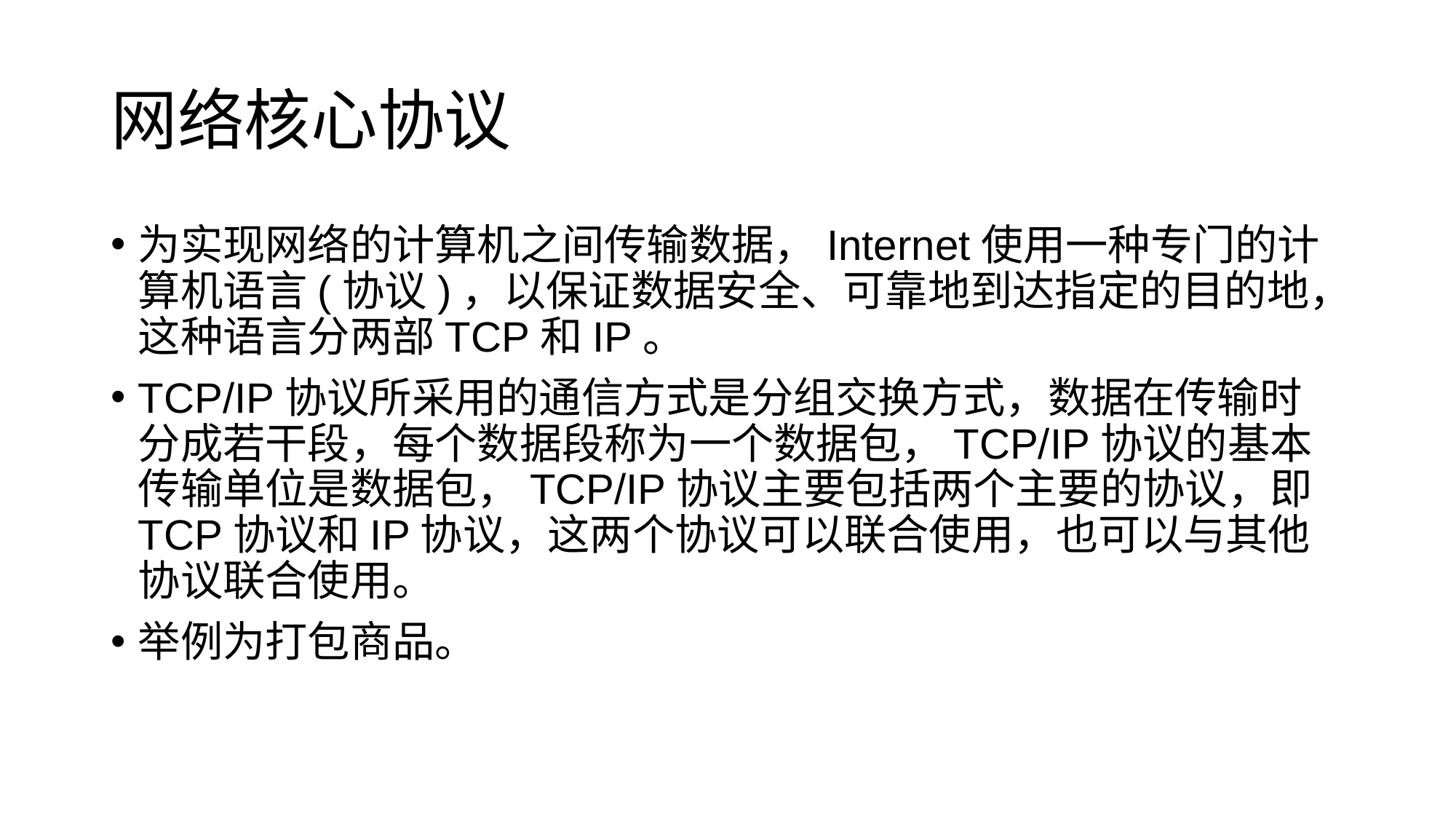

# 网络核心协议
为实现网络的计算机之间传输数据，Internet使用一种专门的计算机语言(协议)，以保证数据安全、可靠地到达指定的目的地，这种语言分两部TCP和IP。
TCP/IP协议所采用的通信方式是分组交换方式，数据在传输时分成若干段，每个数据段称为一个数据包，TCP/IP协议的基本传输单位是数据包，TCP/IP协议主要包括两个主要的协议，即TCP协议和IP协议，这两个协议可以联合使用，也可以与其他协议联合使用。
举例为打包商品。